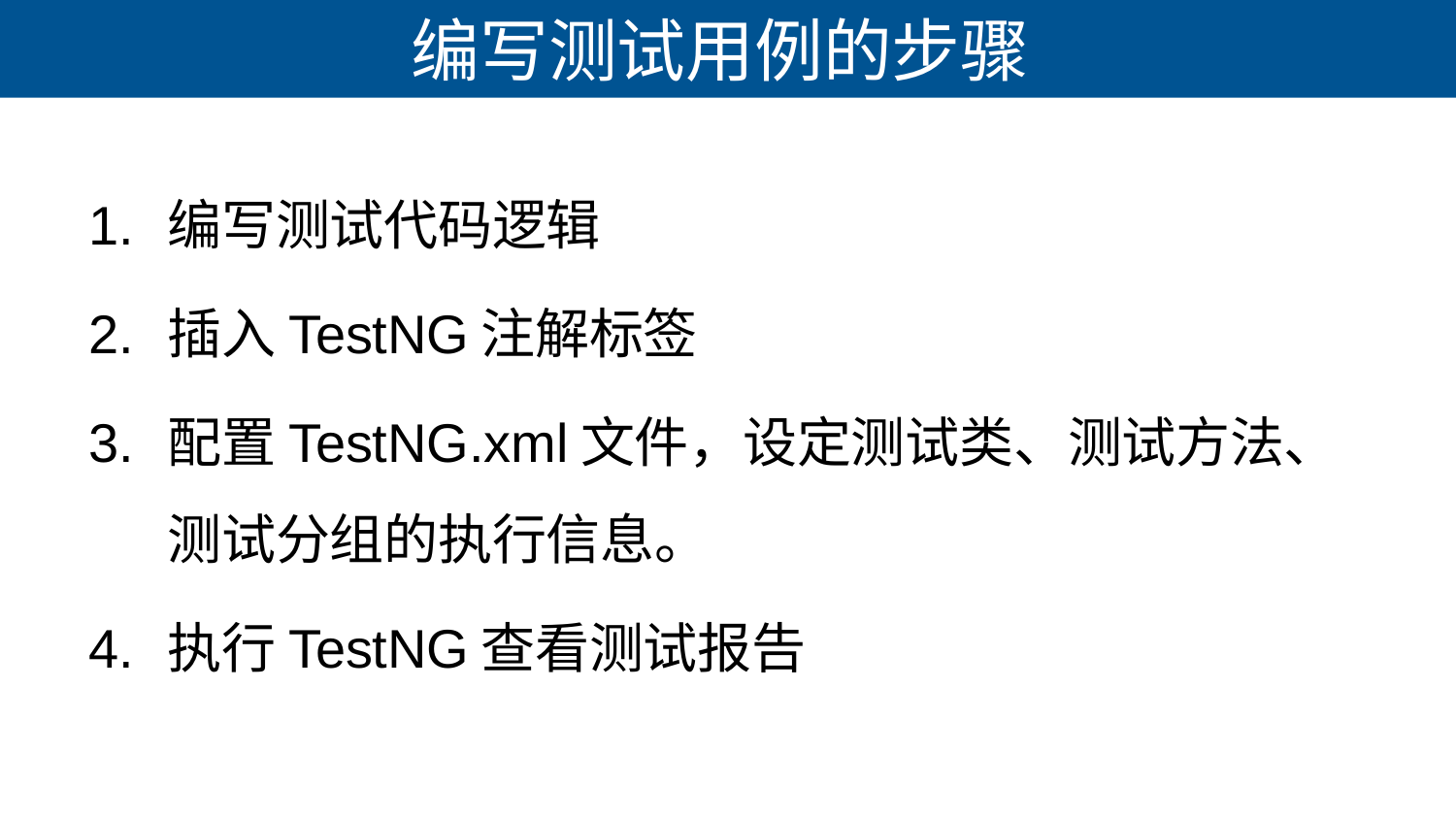

# 编写测试用例的步骤
编写测试代码逻辑
插入TestNG注解标签
配置TestNG.xml文件，设定测试类、测试方法、测试分组的执行信息。
执行TestNG查看测试报告